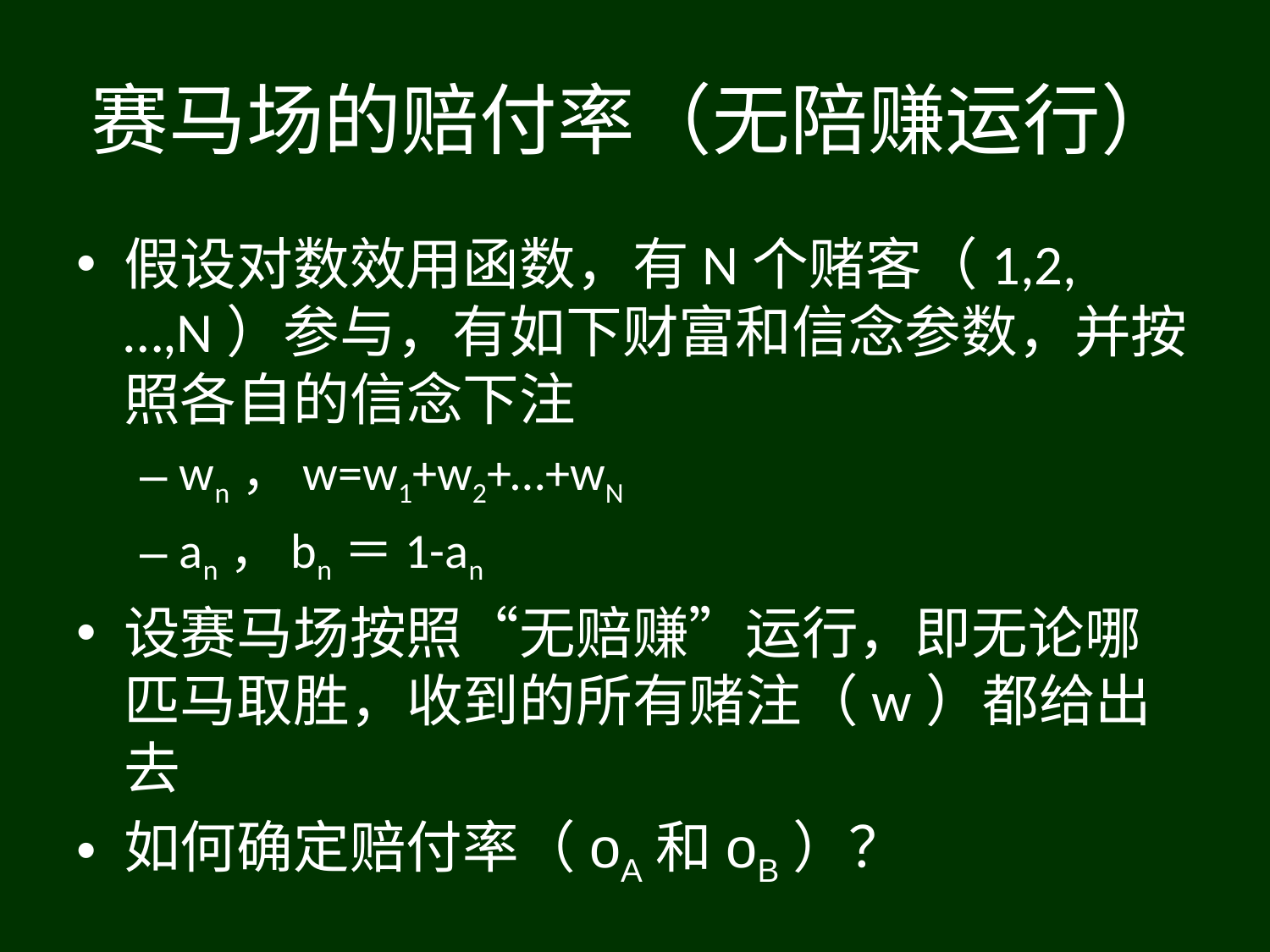

# 赛马场的赔付率（无陪赚运行）
假设对数效用函数，有N个赌客（1,2,…,N）参与，有如下财富和信念参数，并按照各自的信念下注
wn，w=w1+w2+…+wN
an，bn＝1-an
设赛马场按照“无赔赚”运行，即无论哪匹马取胜，收到的所有赌注（w）都给出去
如何确定赔付率（oA和oB）？